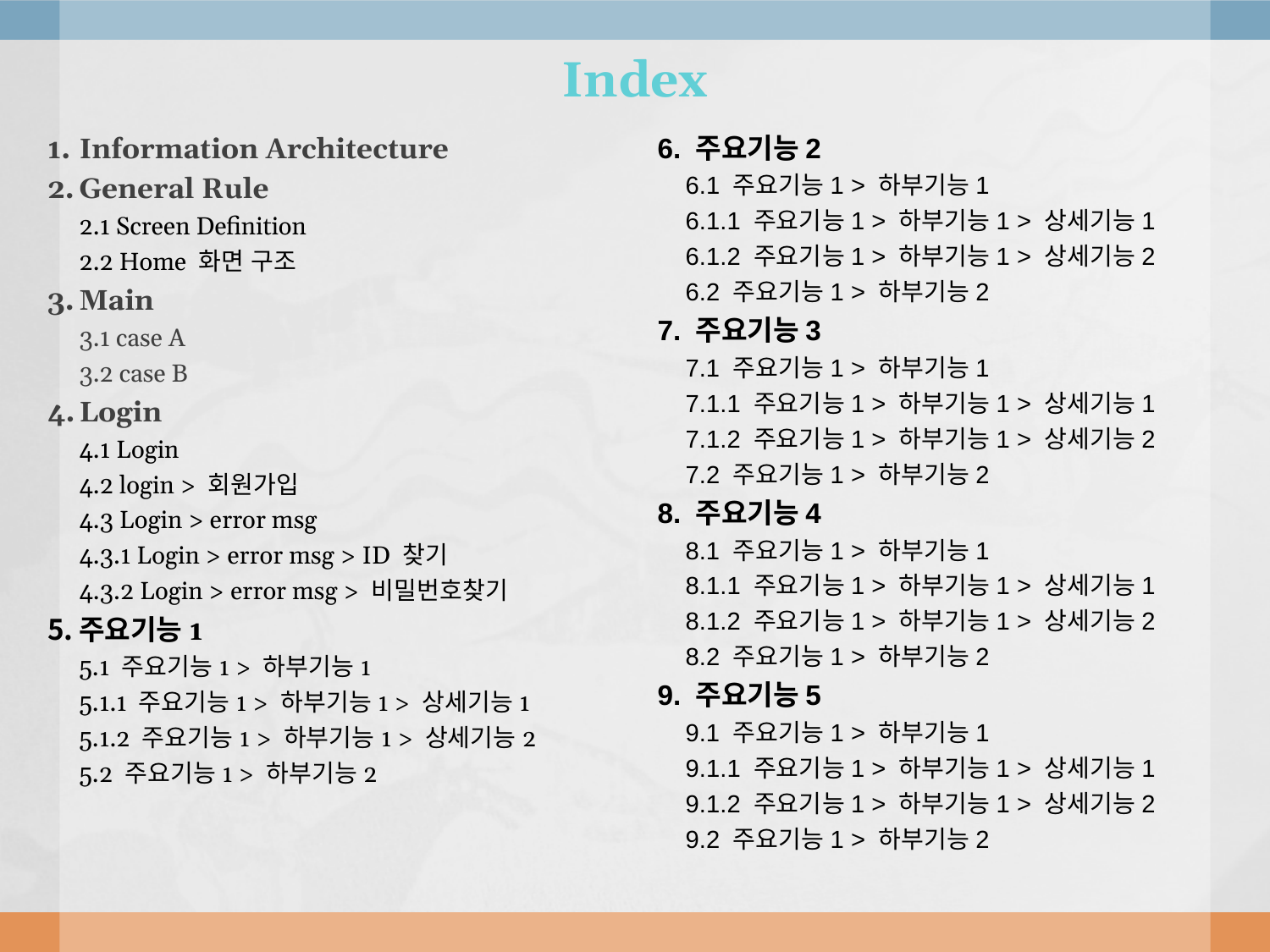

Index
Information Architecture
General Rule
2.1 Screen Definition
2.2 Home 화면 구조
Main
3.1 case A
3.2 case B
Login
4.1 Login
4.2 login > 회원가입
4.3 Login > error msg
4.3.1 Login > error msg > ID 찾기
4.3.2 Login > error msg > 비밀번호찾기
주요기능1
5.1 주요기능1 > 하부기능1
5.1.1 주요기능1 > 하부기능1 > 상세기능1
5.1.2 주요기능1 > 하부기능1 > 상세기능2
5.2 주요기능1 > 하부기능2

6. 주요기능2
    6.1 주요기능1 > 하부기능1
    6.1.1 주요기능1 > 하부기능1 > 상세기능1
    6.1.2 주요기능1 > 하부기능1 > 상세기능2
    6.2 주요기능1 > 하부기능2
7. 주요기능3
    7.1 주요기능1 > 하부기능1
    7.1.1 주요기능1 > 하부기능1 > 상세기능1
    7.1.2 주요기능1 > 하부기능1 > 상세기능2
    7.2 주요기능1 > 하부기능2
8. 주요기능4
    8.1 주요기능1 > 하부기능1
    8.1.1 주요기능1 > 하부기능1 > 상세기능1
    8.1.2 주요기능1 > 하부기능1 > 상세기능2
    8.2 주요기능1 > 하부기능2
9. 주요기능5
    9.1 주요기능1 > 하부기능1
    9.1.1 주요기능1 > 하부기능1 > 상세기능1
    9.1.2 주요기능1 > 하부기능1 > 상세기능2
    9.2 주요기능1 > 하부기능2